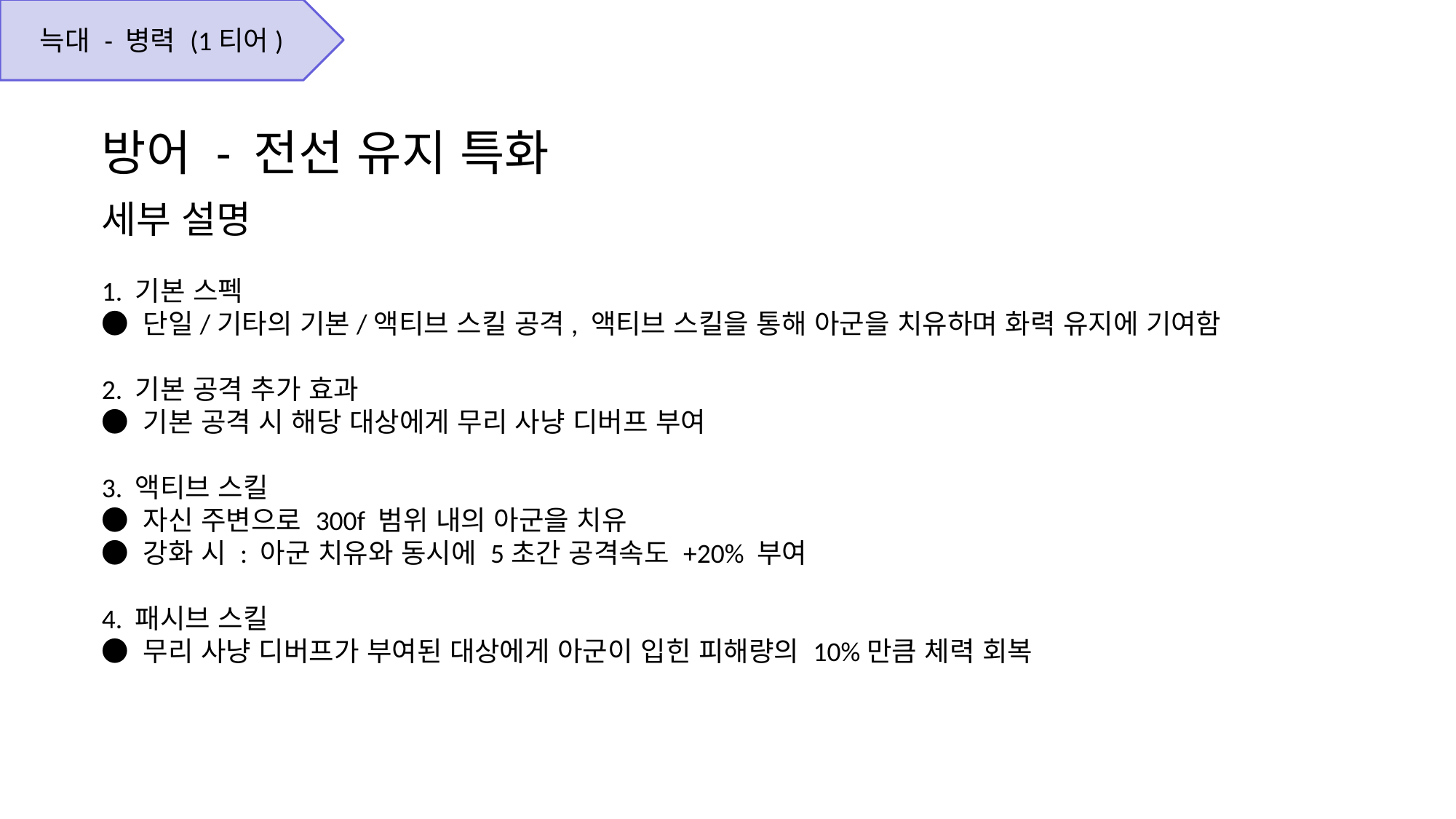

늑대 - 병력 (1티어)
방어 - 전선 유지 특화
세부 설명

1. 기본 스펙
● 단일/기타의 기본/액티브 스킬 공격, 액티브 스킬을 통해 아군을 치유하며 화력 유지에 기여함

2. 기본 공격 추가 효과
● 기본 공격 시 해당 대상에게 무리 사냥 디버프 부여

3. 액티브 스킬
● 자신 주변으로 300f 범위 내의 아군을 치유
● 강화 시 : 아군 치유와 동시에 5초간 공격속도 +20% 부여

4. 패시브 스킬
● 무리 사냥 디버프가 부여된 대상에게 아군이 입힌 피해량의 10%만큼 체력 회복